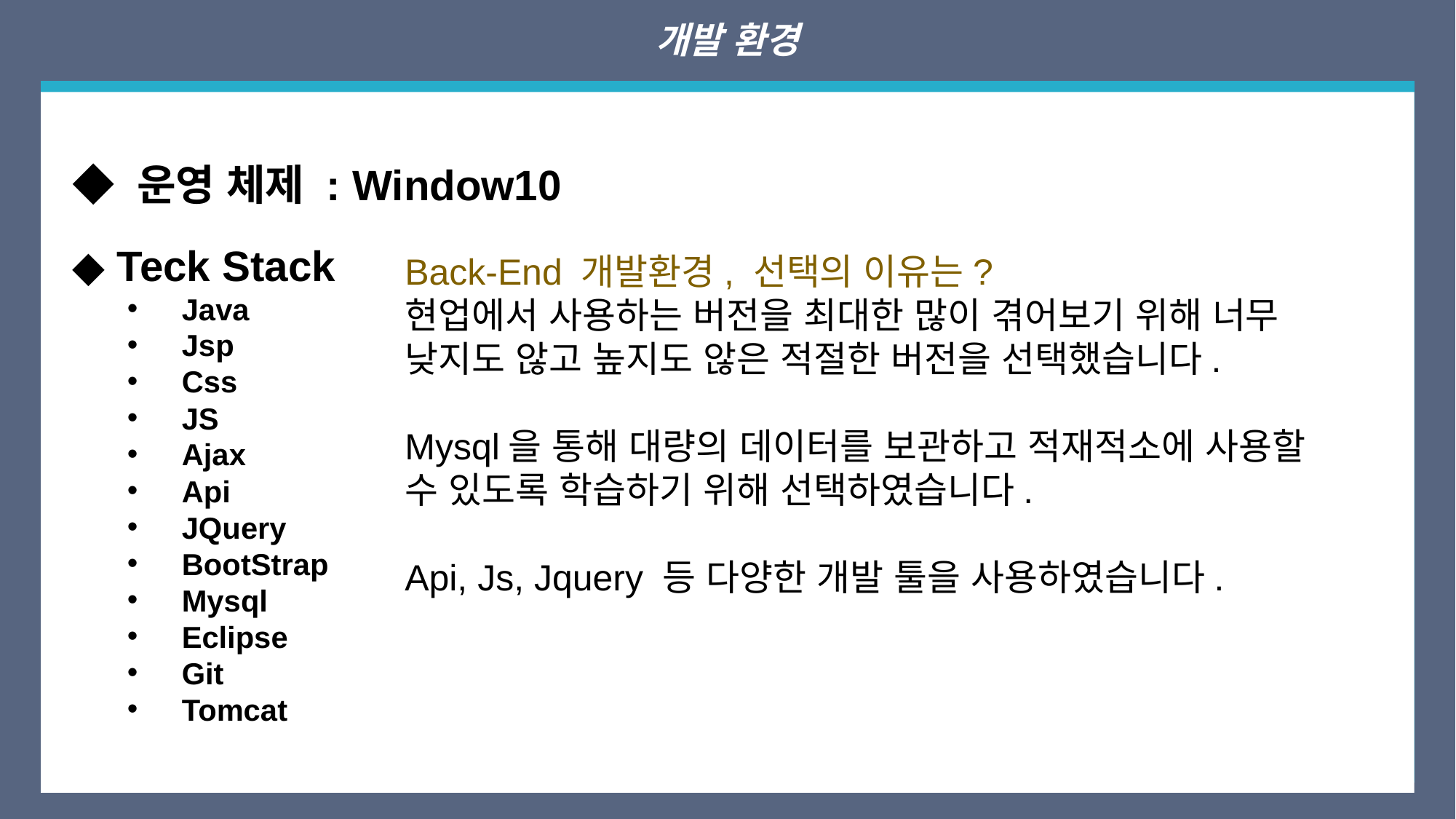

개발 환경

◆ 운영 체제 : Window10
◆ Teck Stack
Java
Jsp
Css
JS
Ajax
Api
JQuery
BootStrap
Mysql
Eclipse
Git
Tomcat

Back-End 개발환경, 선택의 이유는?
현업에서 사용하는 버전을 최대한 많이 겪어보기 위해 너무 낮지도 않고 높지도 않은 적절한 버전을 선택했습니다.

Mysql을 통해 대량의 데이터를 보관하고 적재적소에 사용할 수 있도록 학습하기 위해 선택하였습니다.

Api, Js, Jquery 등 다양한 개발 툴을 사용하였습니다.